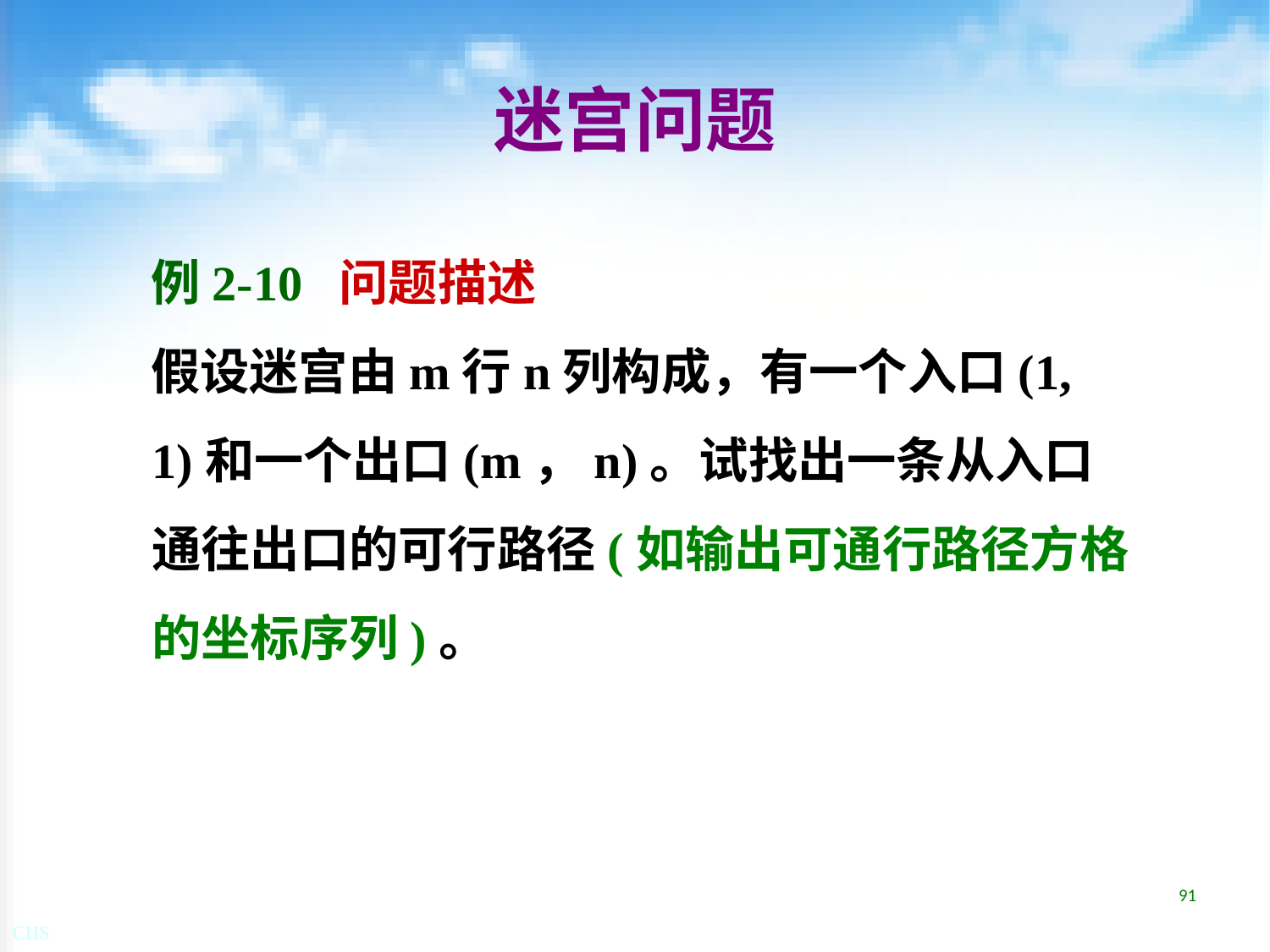

# 迷宫问题
例2-10  问题描述
假设迷宫由m行n列构成，有一个入口(1,  1)和一个出口(m，n)。试找出一条从入口通往出口的可行路径(如输出可通行路径方格的坐标序列)。
91